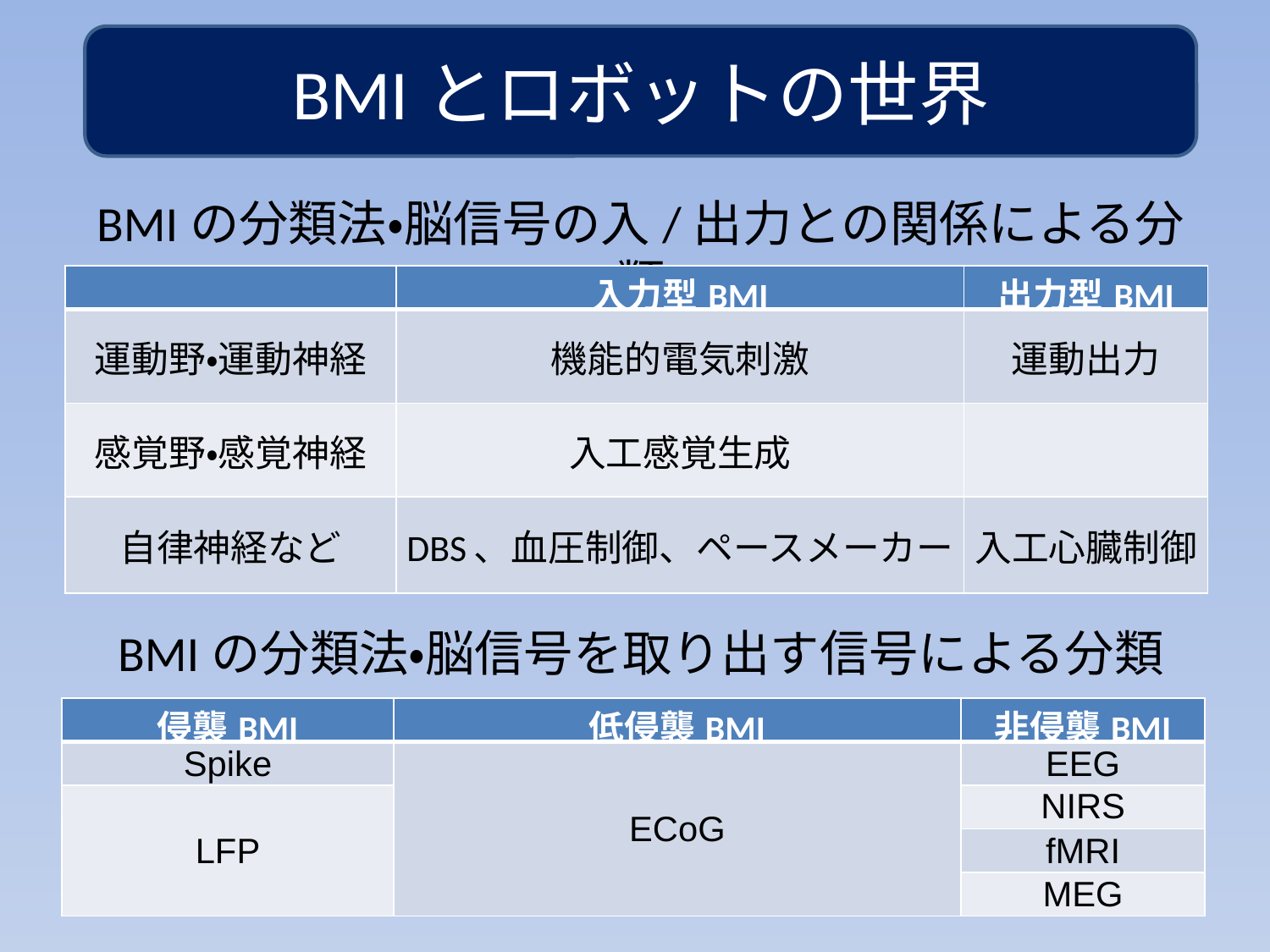

BMIとロボットの世界
BMIの分類法・脳信号の入/出力との関係による分類

|  | 入力型BMI | 出力型BMI |
| --- | --- | --- |
| 運動野・運動神経 | 機能的電気刺激 | 運動出力 |
| 感覚野・感覚神経 | 入工感覚生成 |  |
| 自律神経など | DBS、血圧制御、ペースメーカー | 入工心臓制御 |
BMIの分類法・脳信号を取り出す信号による分類
| 侵襲BMI | 低侵襲BMI | 非侵襲BMI |
| --- | --- | --- |
| Spike | ECoG | EEG |
| LFP |  | NIRS |
|  |  | fMRI |
|  |  | MEG |